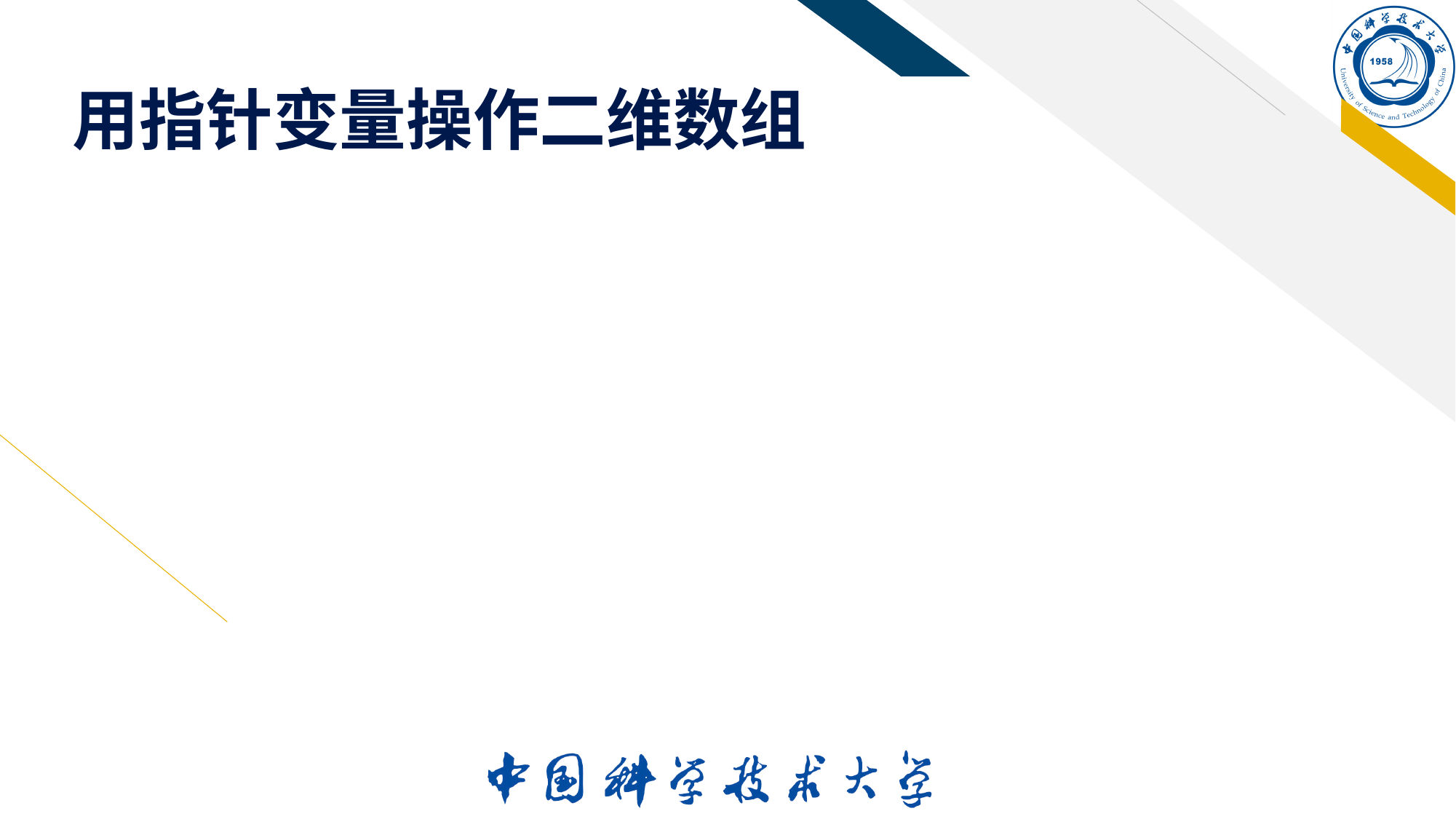

# 用指针变量操作二维数组
基类型为数组元素类型的指针变量
指向二维数组的元素
类型为 char * p;
根据一维数组元素和二维数组元素的对应关系，可以访问所有的二维数组元素

基类型为一维数组类型的指针变量
指向二维数组的行
类型为 char (*p)[4];
把每一行作为一个一维数组来处理